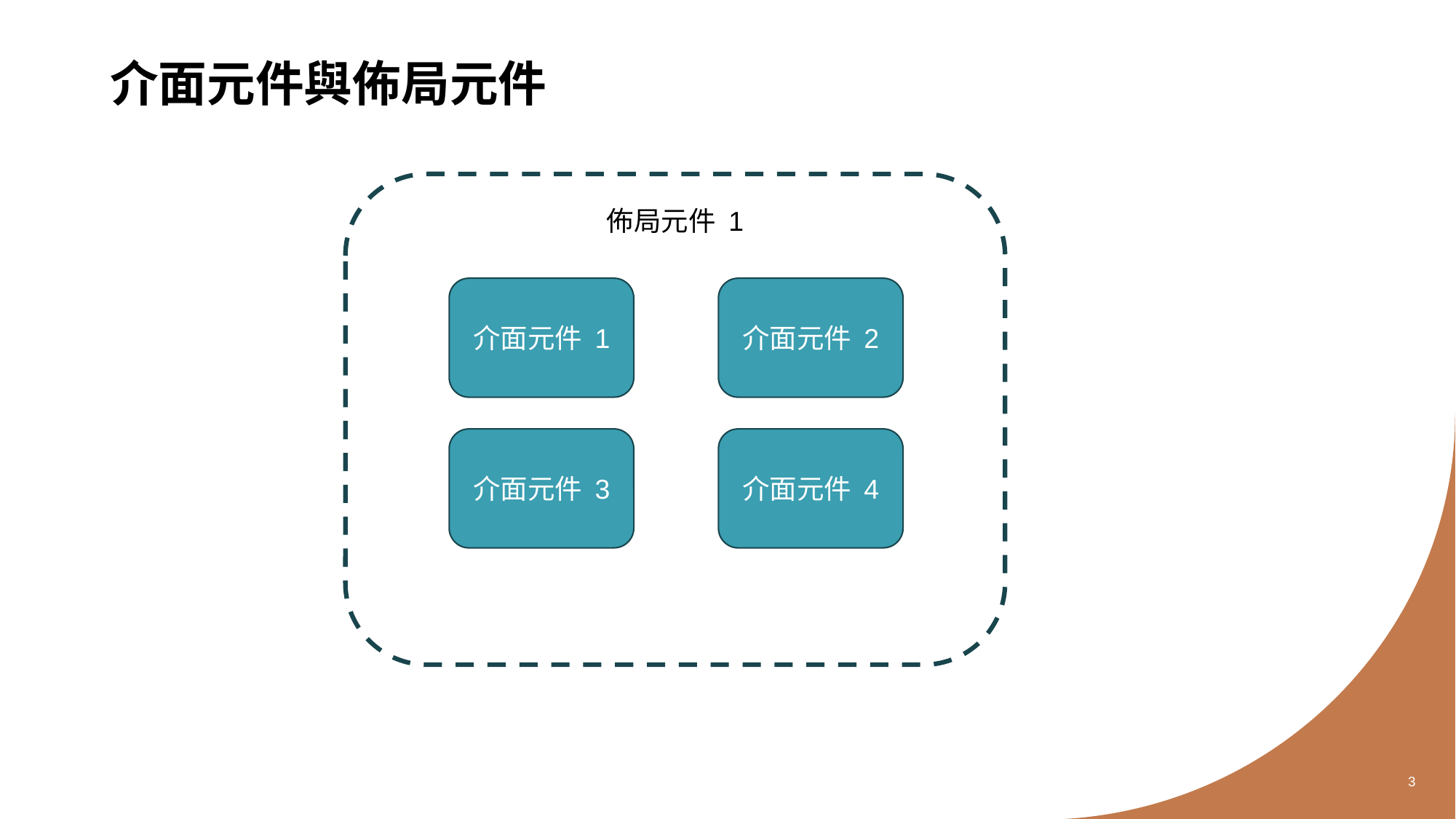

# 介面元件與佈局元件

佈局元件 1
介面元件 1
介面元件 2
介面元件 4
介面元件 3
3